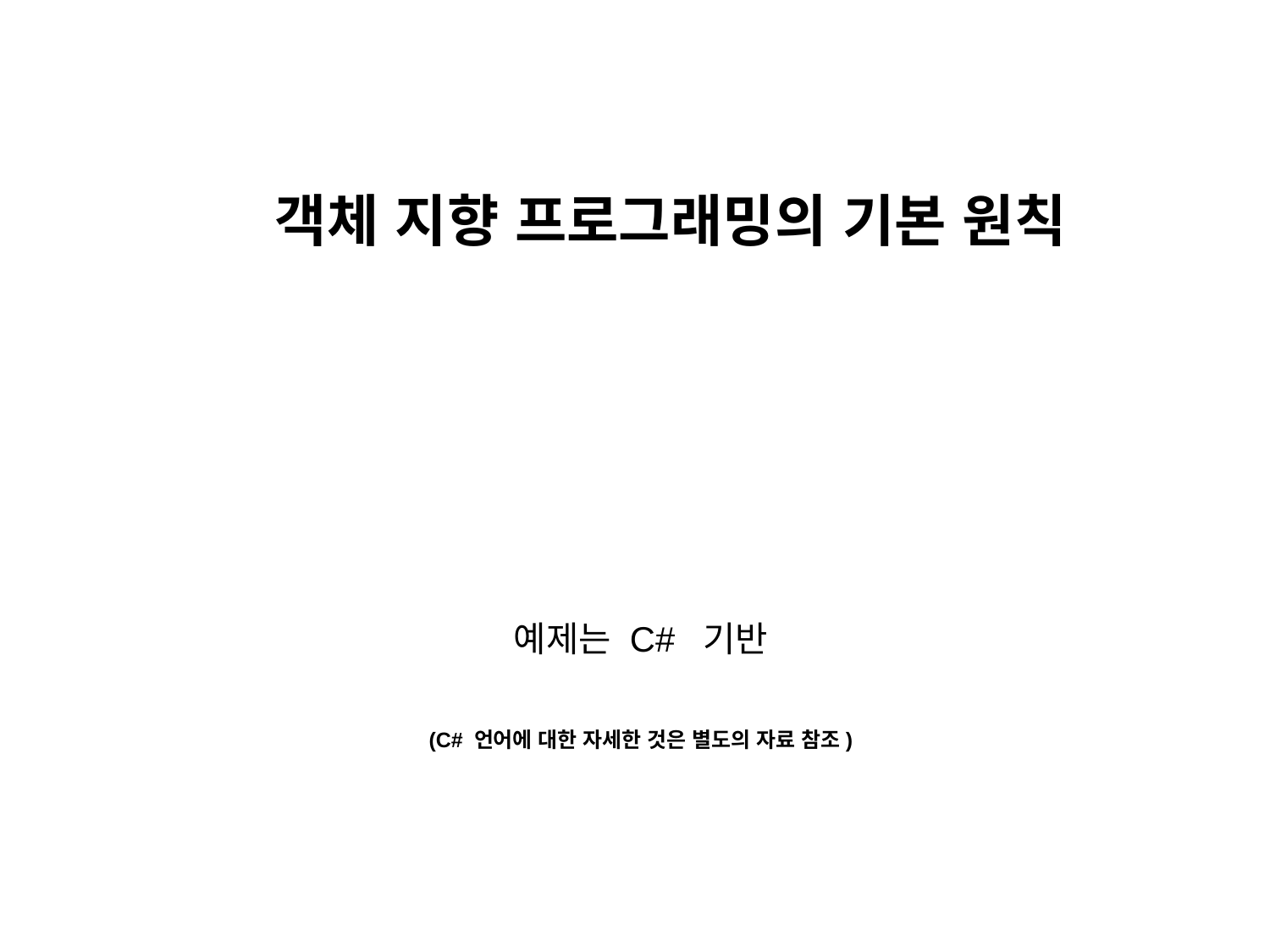

객체 지향 프로그래밍의 기본 원칙

예제는 C#  기반

(C# 언어에 대한 자세한 것은 별도의 자료 참조)